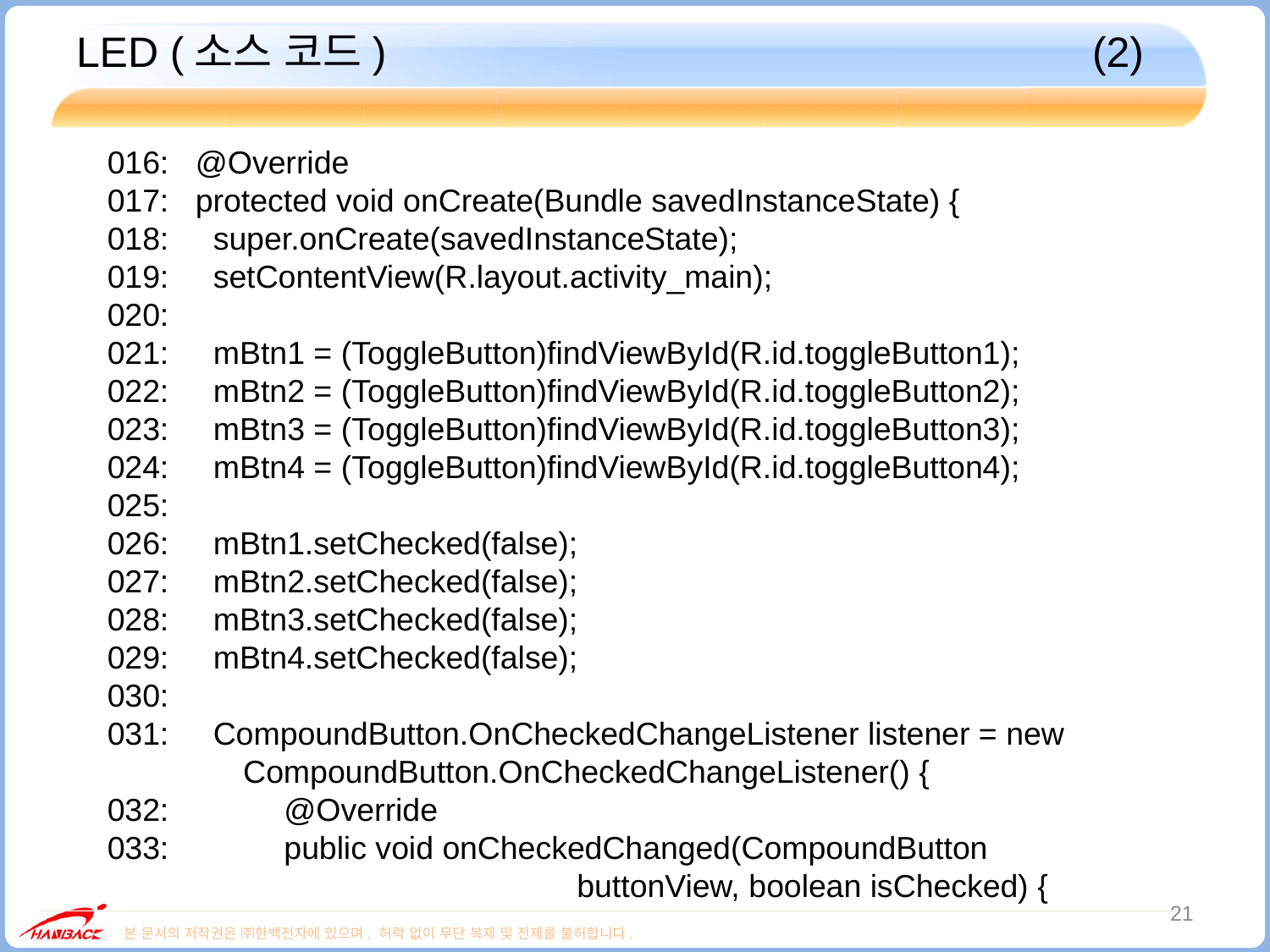

# LED (소스 코드)						(2)
016:   @Override
017:   protected void onCreate(Bundle savedInstanceState) {
018:     super.onCreate(savedInstanceState);
019:     setContentView(R.layout.activity_main);
020:
021:     mBtn1 = (ToggleButton)findViewById(R.id.toggleButton1);
022:     mBtn2 = (ToggleButton)findViewById(R.id.toggleButton2);
023:     mBtn3 = (ToggleButton)findViewById(R.id.toggleButton3);
024:     mBtn4 = (ToggleButton)findViewById(R.id.toggleButton4);
025:
026:     mBtn1.setChecked(false);
027:     mBtn2.setChecked(false);
028:     mBtn3.setChecked(false);
029:     mBtn4.setChecked(false);
030:
031:     CompoundButton.OnCheckedChangeListener listener = new 		 CompoundButton.OnCheckedChangeListener() {
032:             @Override
033:             public void onCheckedChanged(CompoundButton 				          buttonView, boolean isChecked) {

21